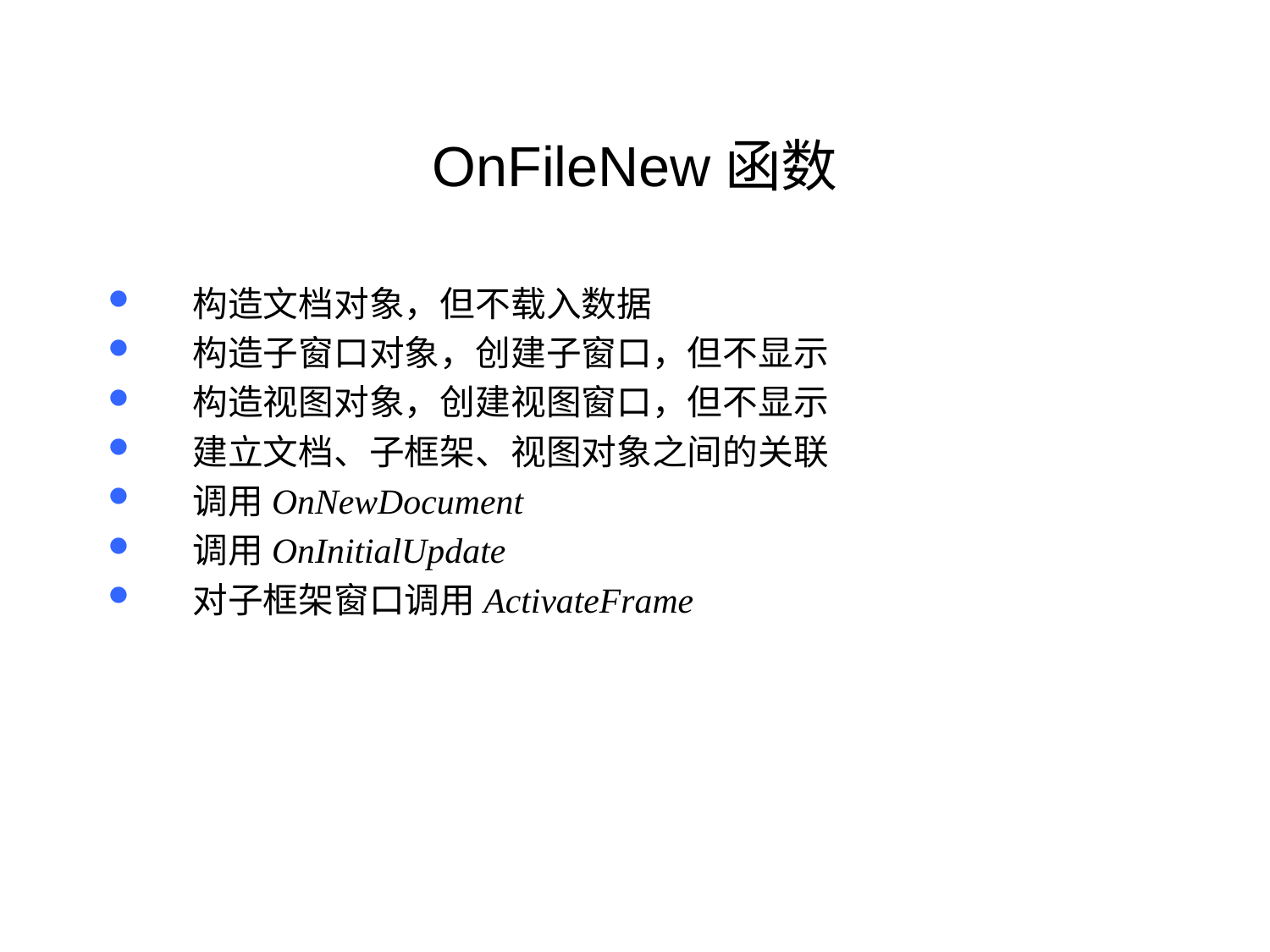

# OnFileNew函数
构造文档对象，但不载入数据
构造子窗口对象，创建子窗口，但不显示
构造视图对象，创建视图窗口，但不显示
建立文档、子框架、视图对象之间的关联
调用OnNewDocument
调用OnInitialUpdate
对子框架窗口调用ActivateFrame
133